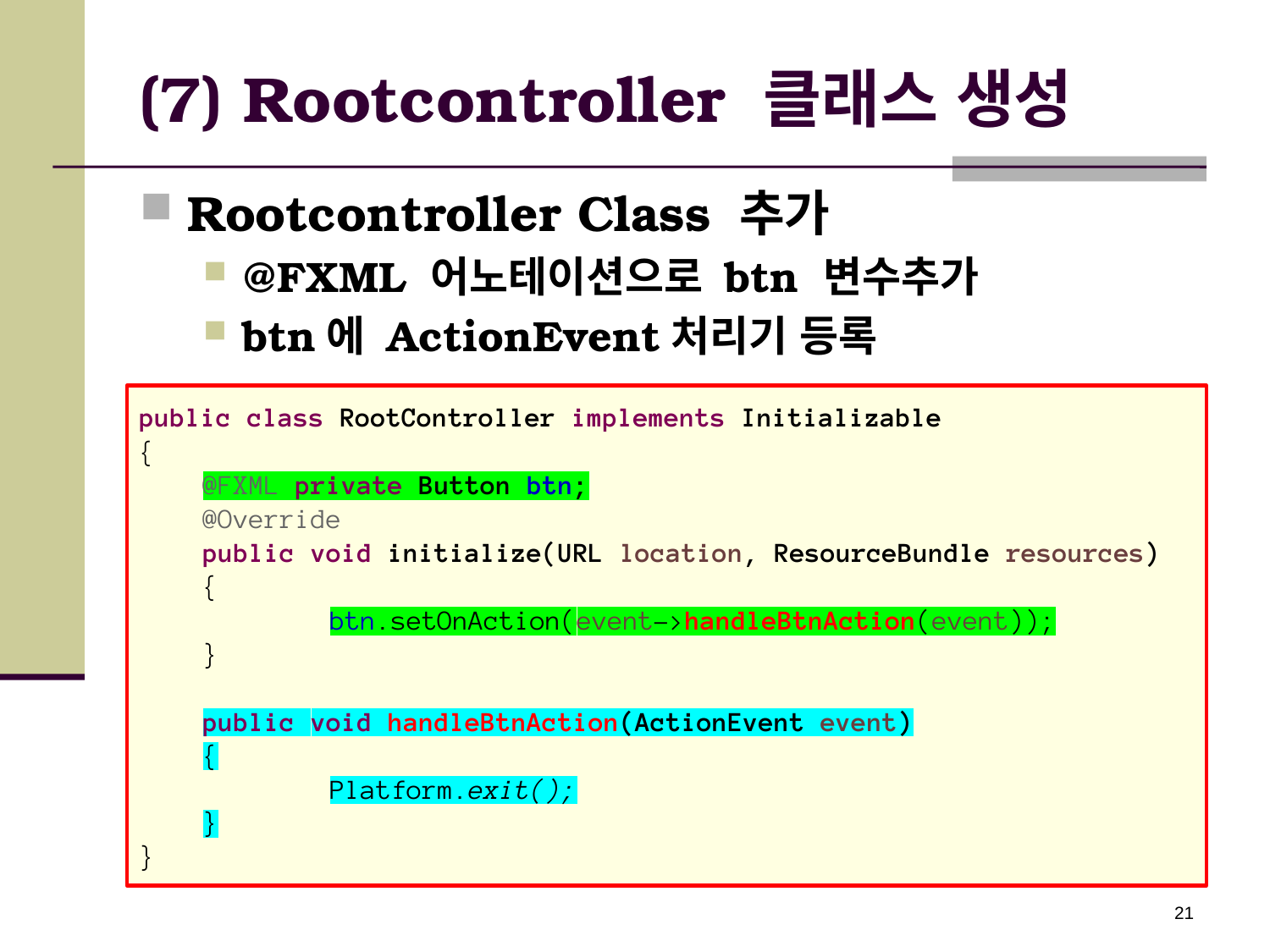

# (7) Rootcontroller 클래스 생성
Rootcontroller Class 추가
@FXML 어노테이션으로 btn 변수추가
btn에 ActionEvent처리기 등록
public class RootController implements Initializable
{
@FXML private Button btn;
@Override
public void initialize(URL location, ResourceBundle resources)
{
	btn.setOnAction(event->handleBtnAction(event));
}

public void handleBtnAction(ActionEvent event)
{
	Platform.exit();
}
}
21